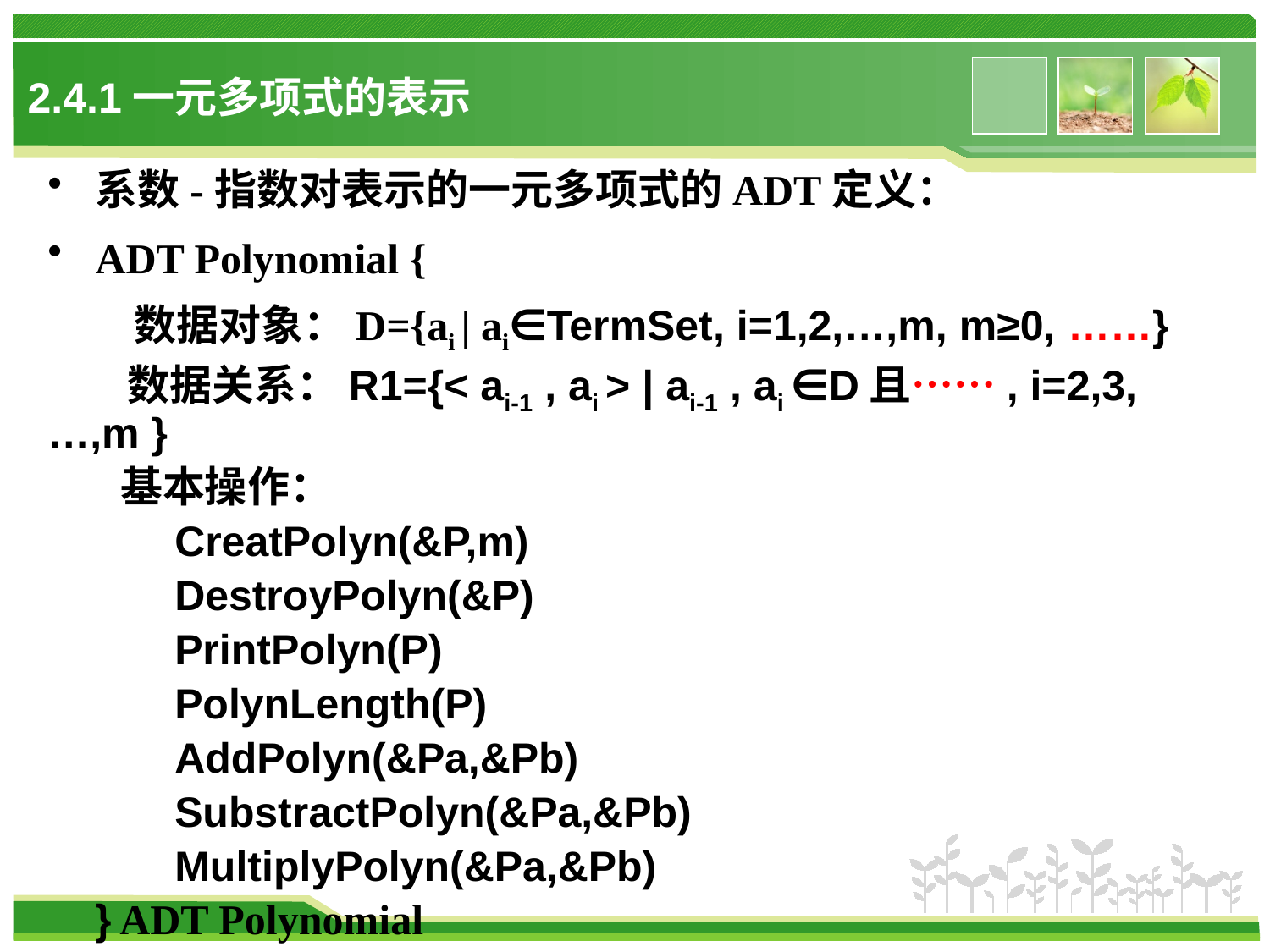

# 2.4.1一元多项式的表示
系数-指数对表示的一元多项式的ADT定义：
ADT Polynomial {
        数据对象：D={ai | ai∈TermSet, i=1,2,…,m, m≥0, ……}
      数据关系：R1={< ai-1 , ai > | ai-1 , ai ∈D且……, i=2,3,…,m }
        基本操作：
 	CreatPolyn(&P,m)
 	DestroyPolyn(&P)
	PrintPolyn(P)
	PolynLength(P)
	AddPolyn(&Pa,&Pb)
	SubstractPolyn(&Pa,&Pb)
	MultiplyPolyn(&Pa,&Pb)
    } ADT Polynomial